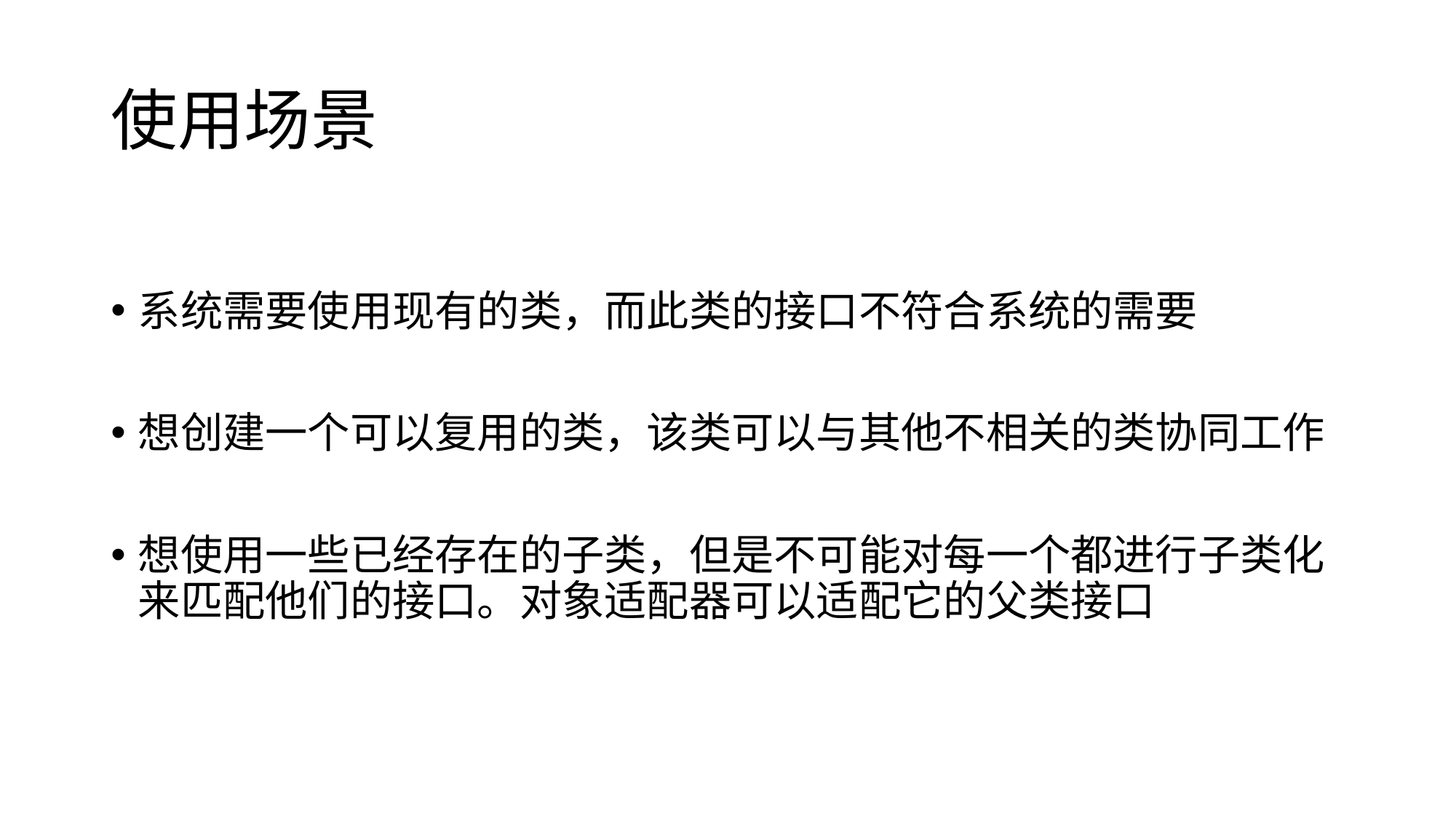

# 使用场景

系统需要使用现有的类，而此类的接口不符合系统的需要

想创建一个可以复用的类，该类可以与其他不相关的类协同工作

想使用一些已经存在的子类，但是不可能对每一个都进行子类化来匹配他们的接口。对象适配器可以适配它的父类接口